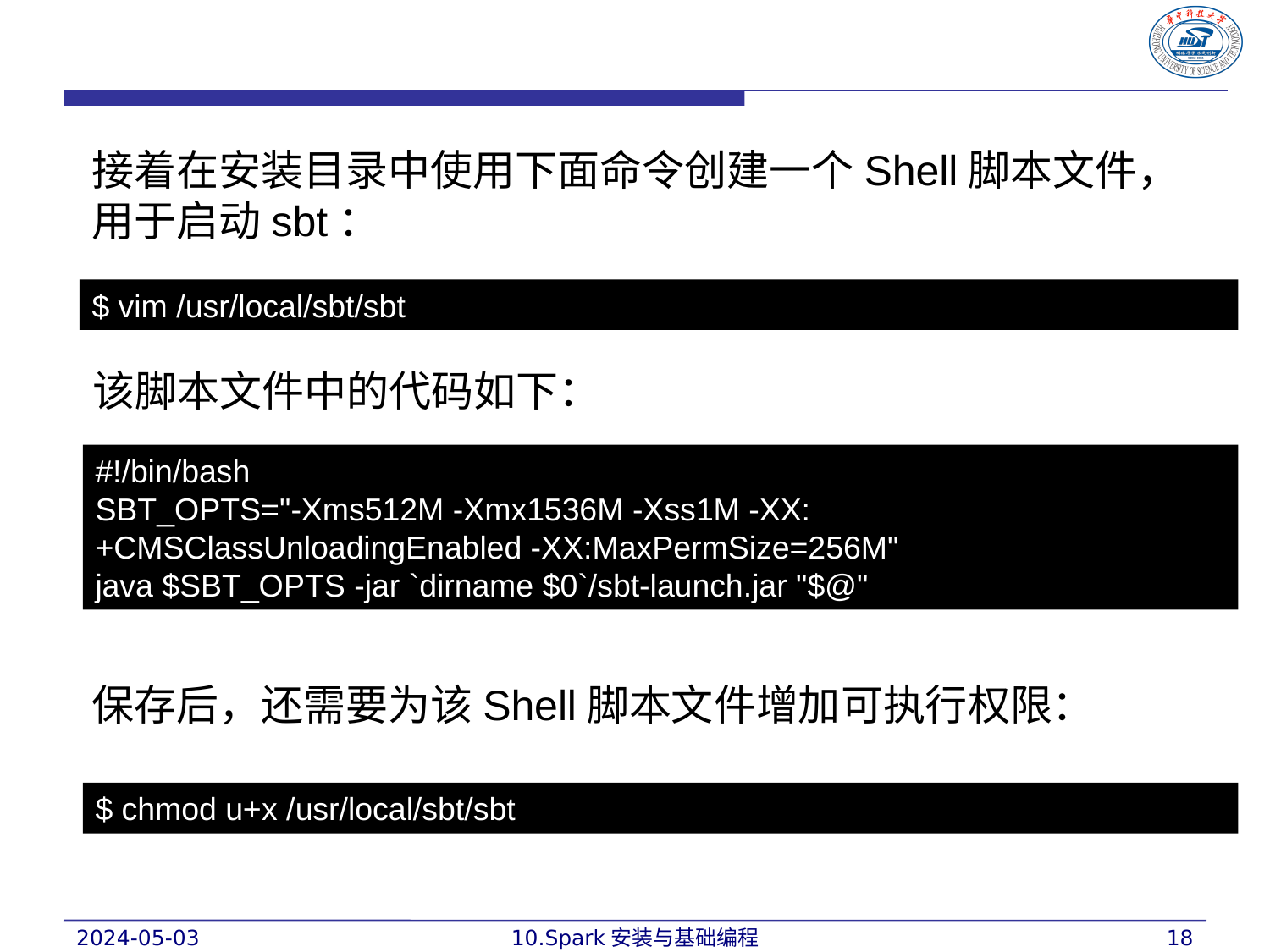

接着在安装目录中使用下面命令创建一个Shell脚本文件，用于启动sbt：
$ vim /usr/local/sbt/sbt
该脚本文件中的代码如下：
#!/bin/bash
SBT_OPTS="-Xms512M -Xmx1536M -Xss1M -XX:+CMSClassUnloadingEnabled -XX:MaxPermSize=256M"
java $SBT_OPTS -jar `dirname $0`/sbt-launch.jar "$@"
保存后，还需要为该Shell脚本文件增加可执行权限：
$ chmod u+x /usr/local/sbt/sbt
2024-05-03
10.Spark安装与基础编程
18